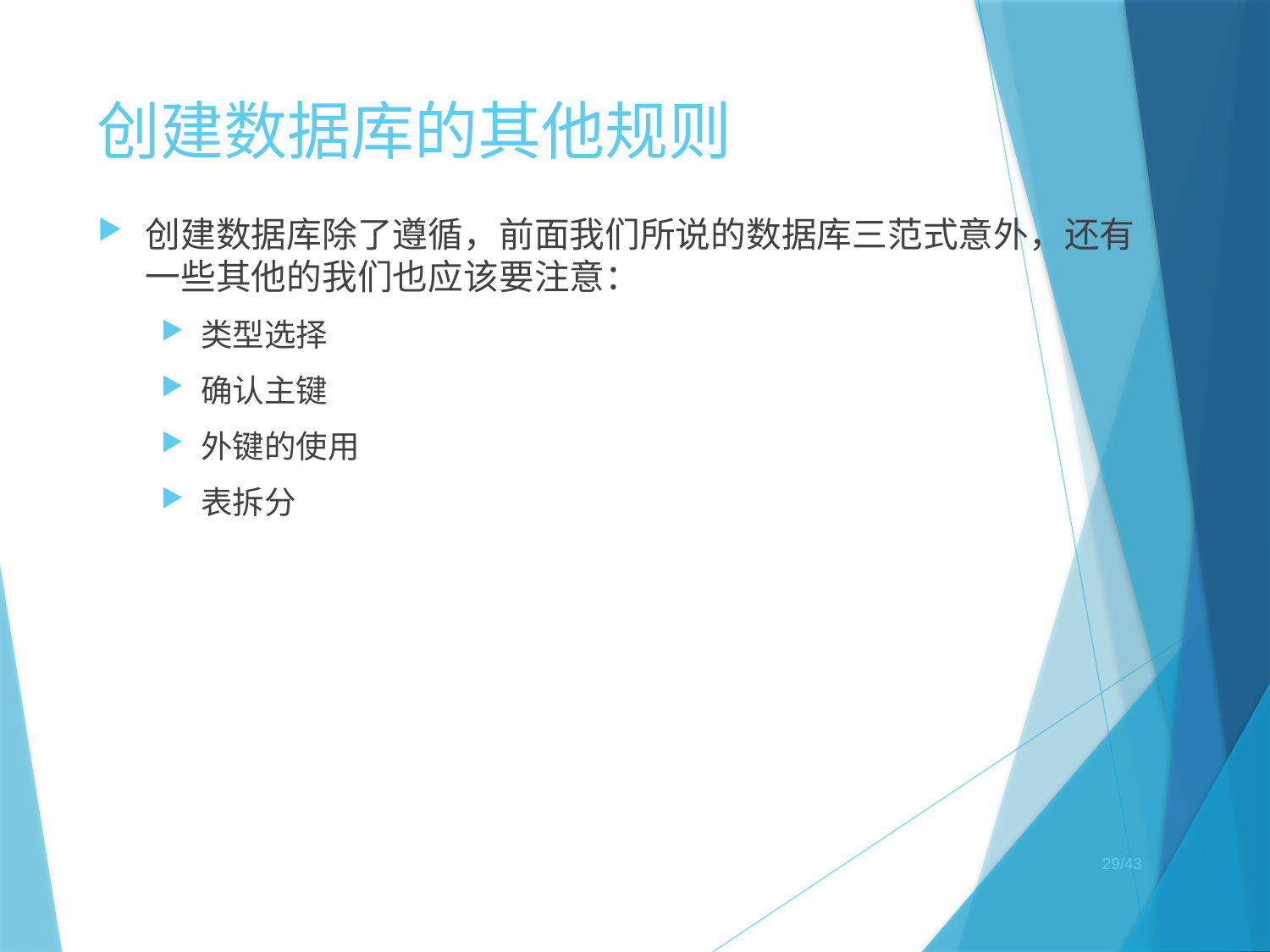

# 创建数据库的其他规则
创建数据库除了遵循，前面我们所说的数据库三范式意外，还有一些其他的我们也应该要注意：
类型选择
确认主键
外键的使用
表拆分
29/43